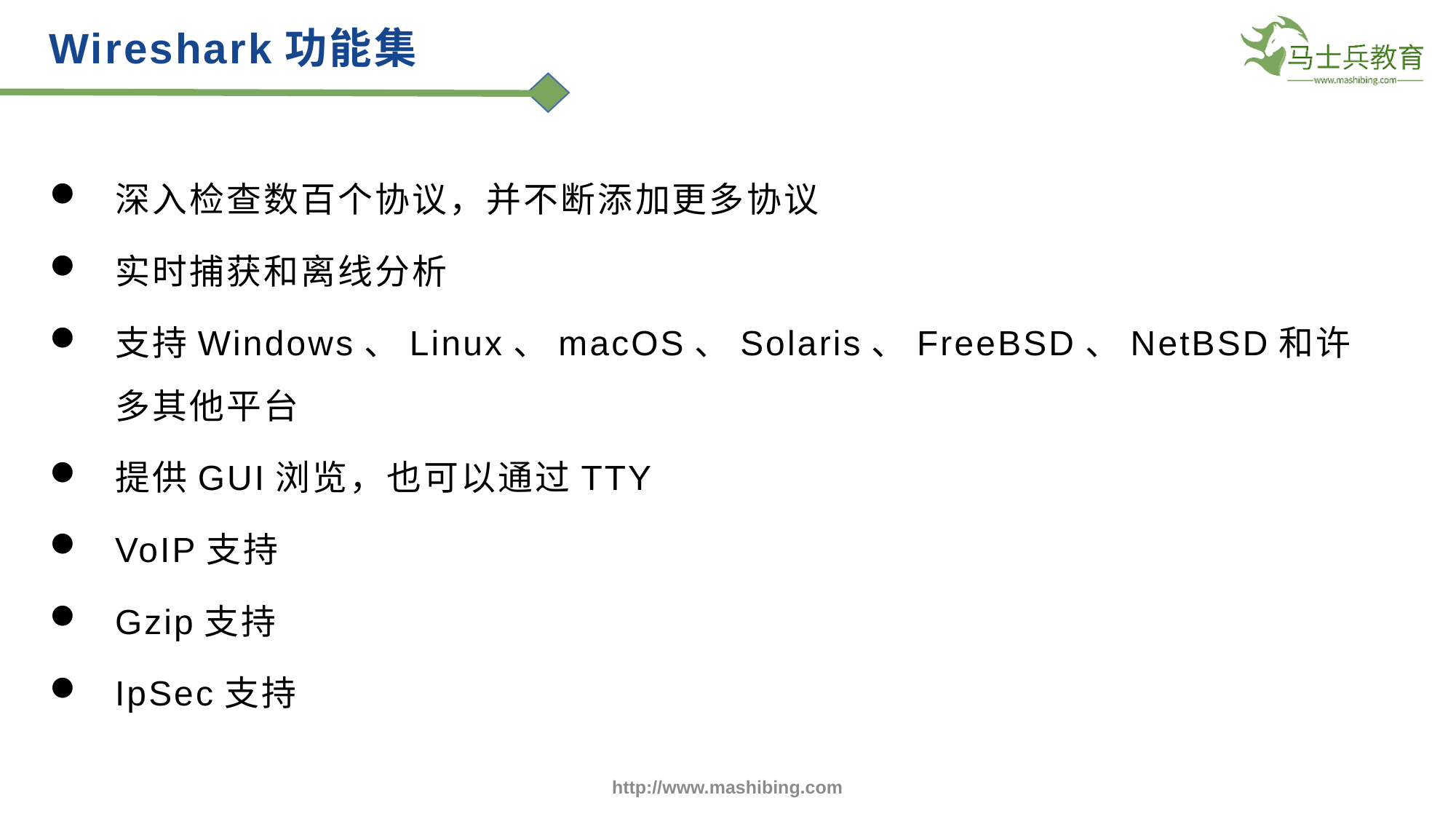

Wireshark功能集
深入检查数百个协议，并不断添加更多协议
实时捕获和离线分析
支持Windows、Linux、macOS、Solaris、FreeBSD、NetBSD和许多其他平台
提供GUI浏览，也可以通过TTY
VoIP支持
Gzip支持
IpSec支持